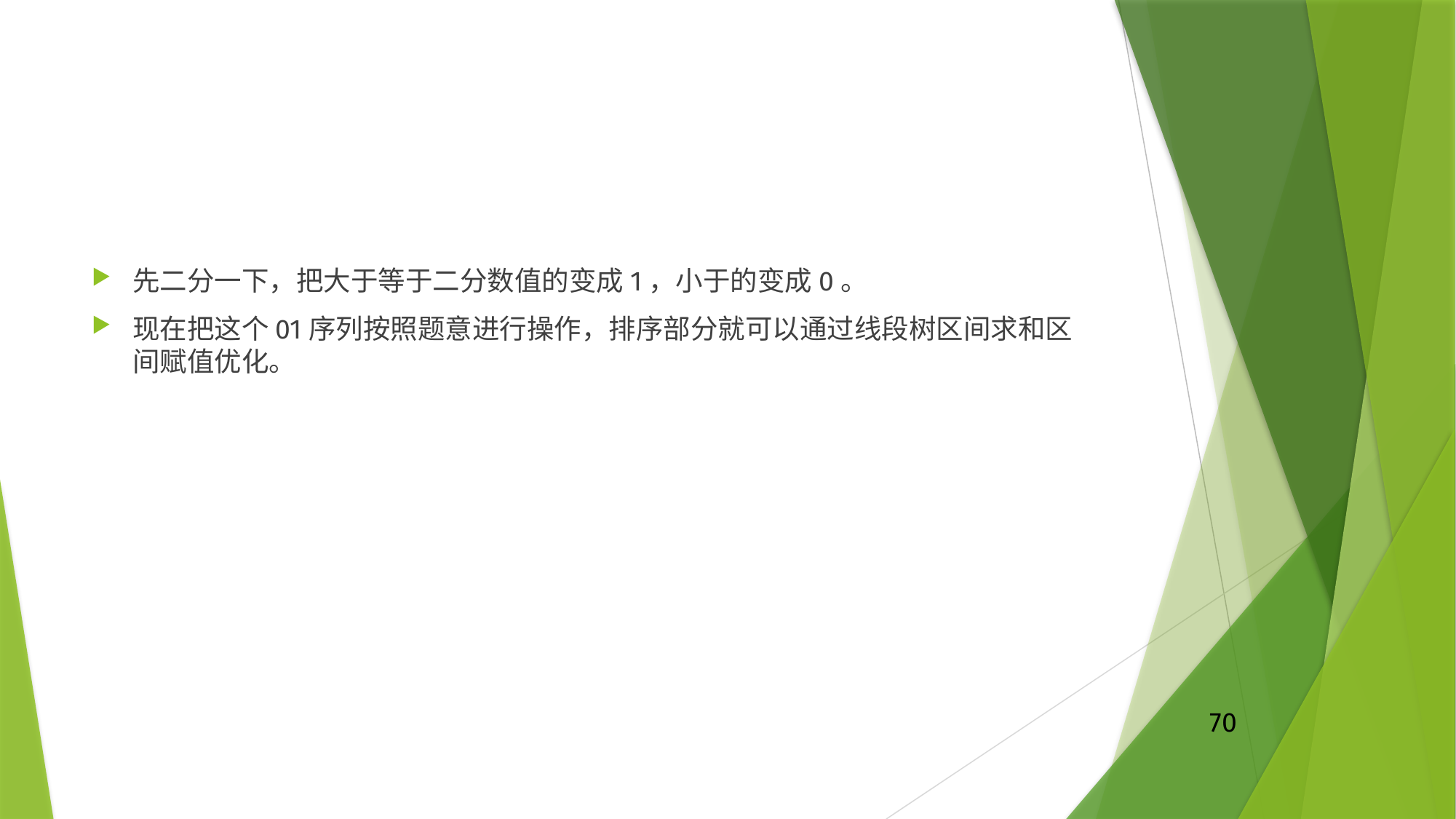

#
先二分一下，把大于等于二分数值的变成1，小于的变成0。
现在把这个01序列按照题意进行操作，排序部分就可以通过线段树区间求和区间赋值优化。
70